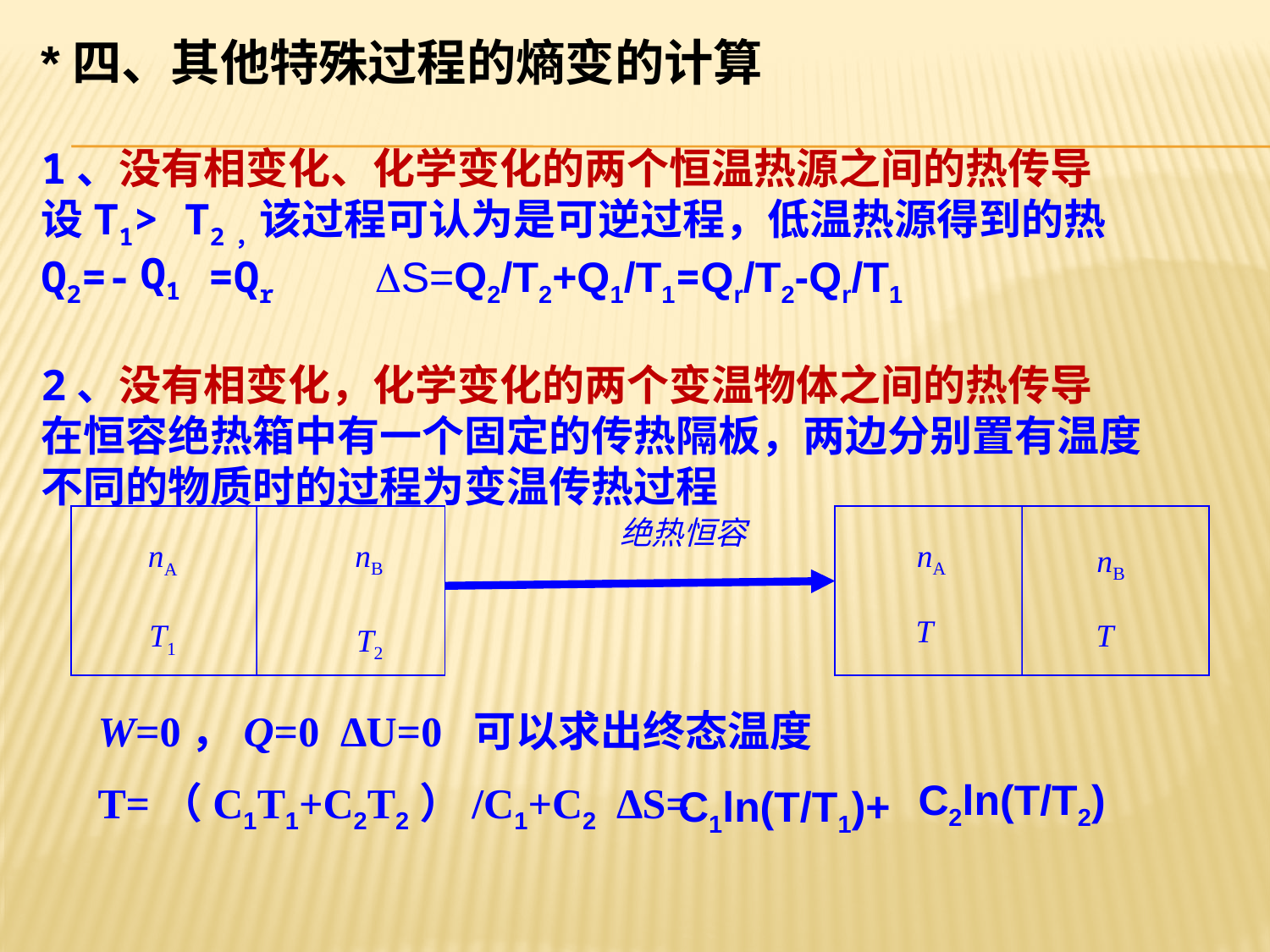

*四、其他特殊过程的熵变的计算

1、没有相变化、化学变化的两个恒温热源之间的热传导
设T1> T2，该过程可认为是可逆过程，低温热源得到的热
Q2=-   =Qr    ΔS=Q2/T2+Q1/T1=Qr/T2-Qr/T1

2、没有相变化，化学变化的两个变温物体之间的热传导
在恒容绝热箱中有一个固定的传热隔板，两边分别置有温度不同的物质时的过程为变温传热过程
Q1

 绝热恒容

 nB
 nA
 nA
 nB

 T
 T1
 T
 T2
W=0，Q=0  ∆U=0  可以求出终态温度
T=（C1T1+C2T2）/C1+C2   ∆S=
C2ln(T/T2)
C1ln(T/T1)+